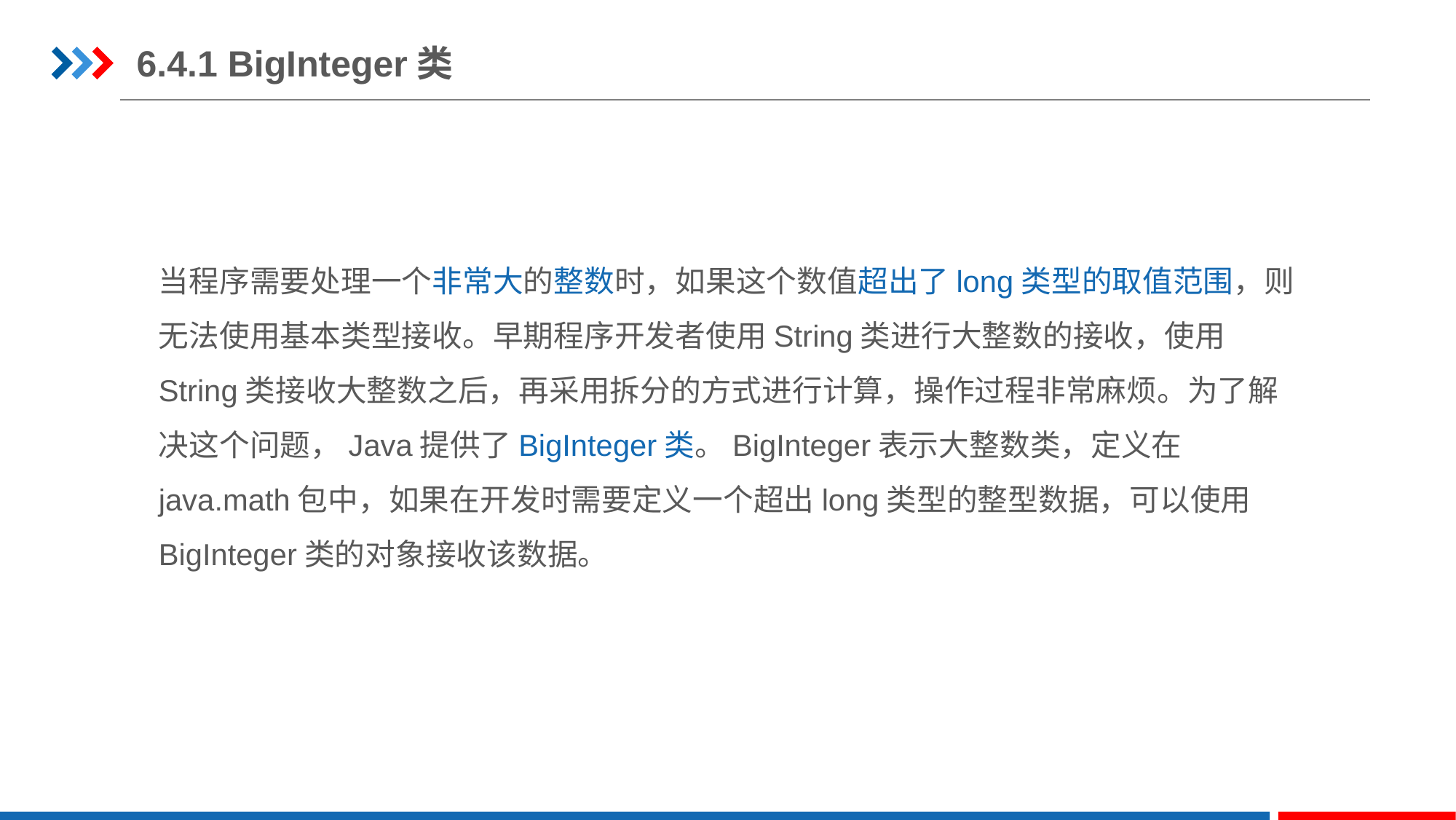

6.4.1 BigInteger类
当程序需要处理一个非常大的整数时，如果这个数值超出了long类型的取值范围，则无法使用基本类型接收。早期程序开发者使用String类进行大整数的接收，使用String类接收大整数之后，再采用拆分的方式进行计算，操作过程非常麻烦。为了解决这个问题，Java提供了BigInteger类。BigInteger表示大整数类，定义在java.math包中，如果在开发时需要定义一个超出long类型的整型数据，可以使用BigInteger类的对象接收该数据。